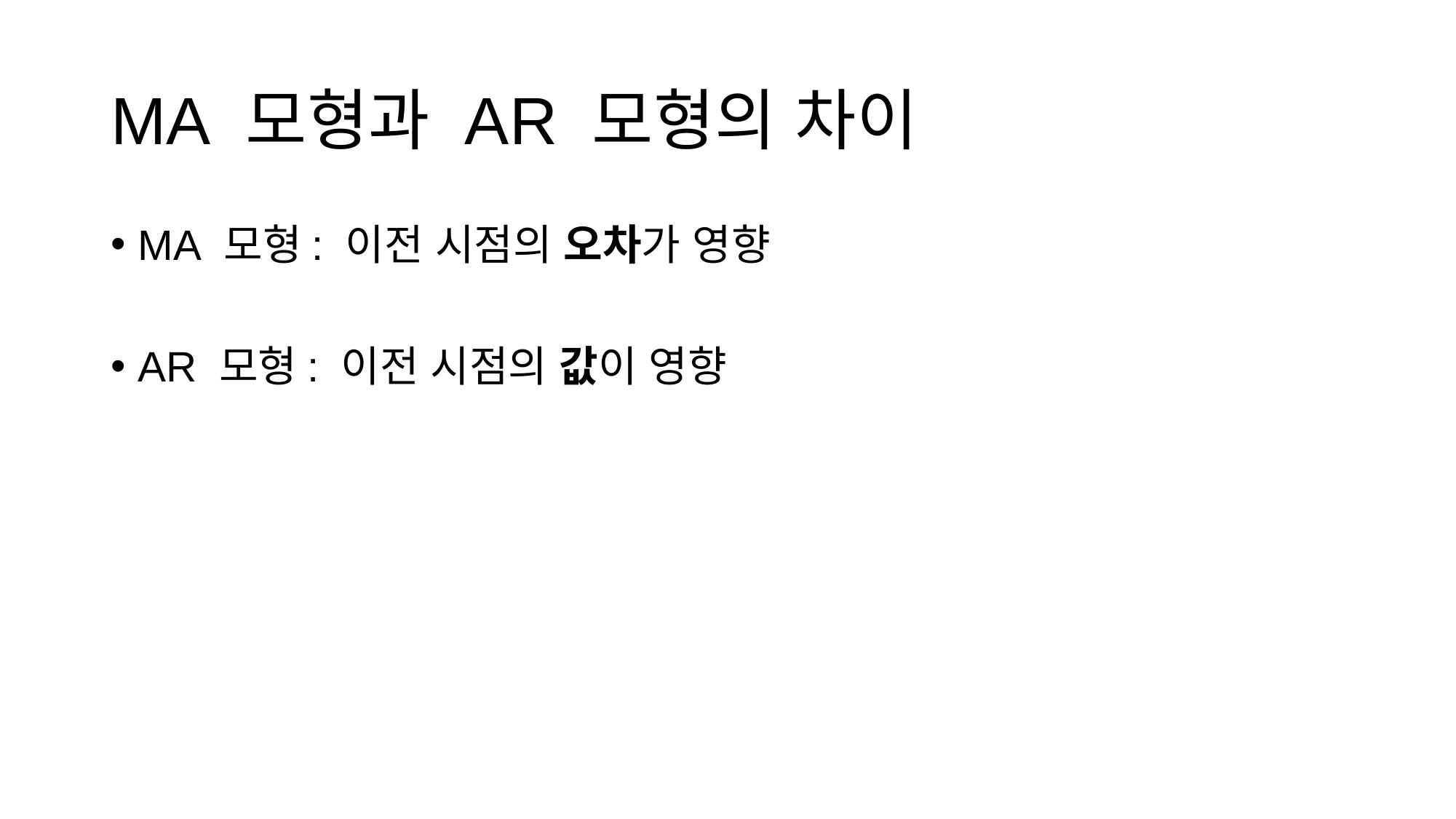

# MA 모형과 AR 모형의 차이
MA 모형: 이전 시점의 오차가 영향

AR 모형: 이전 시점의 값이 영향